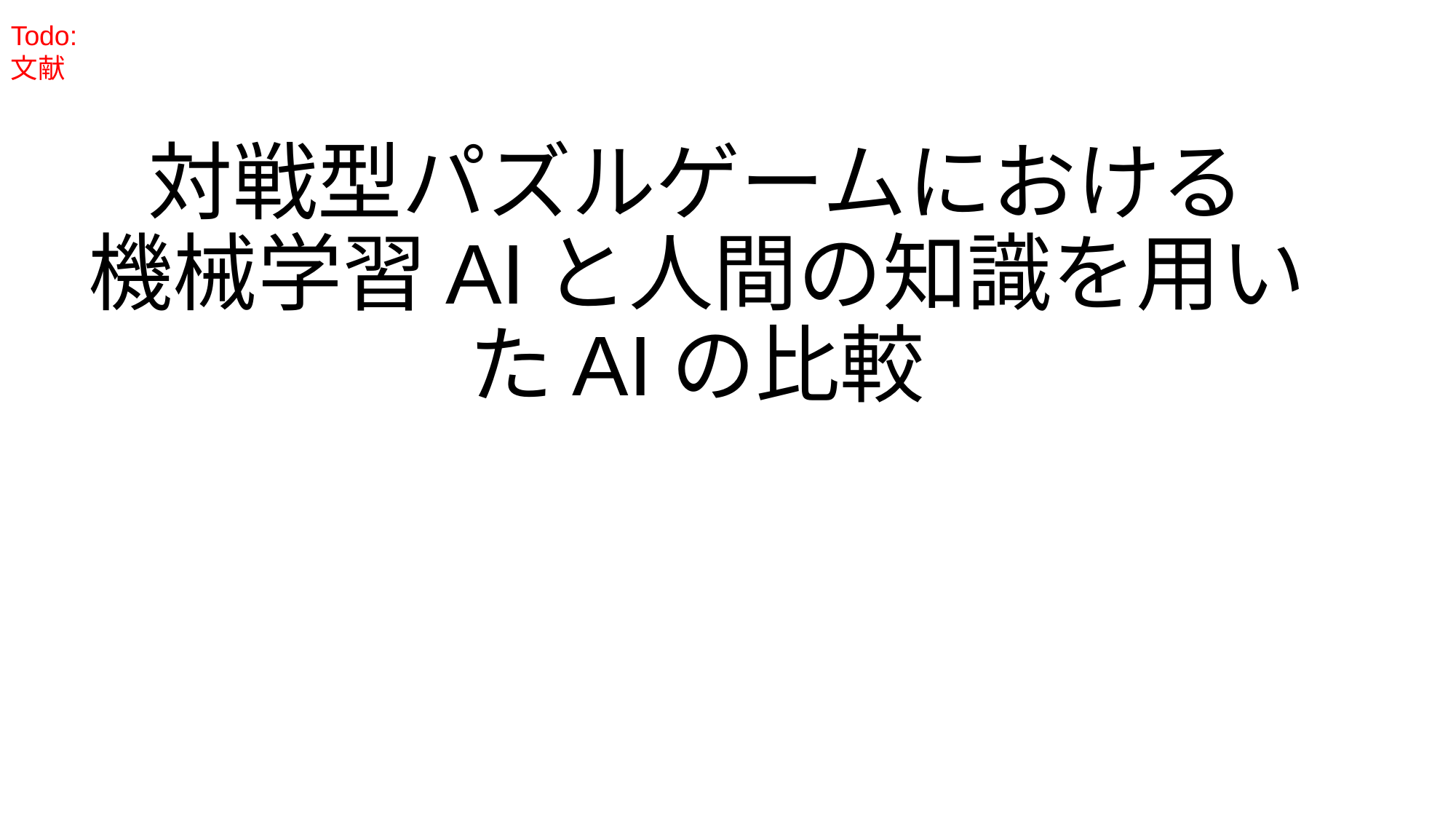

Todo:
文献

# 対戦型パズルゲームにおける 機械学習AIと人間の知識を用いたAIの比較